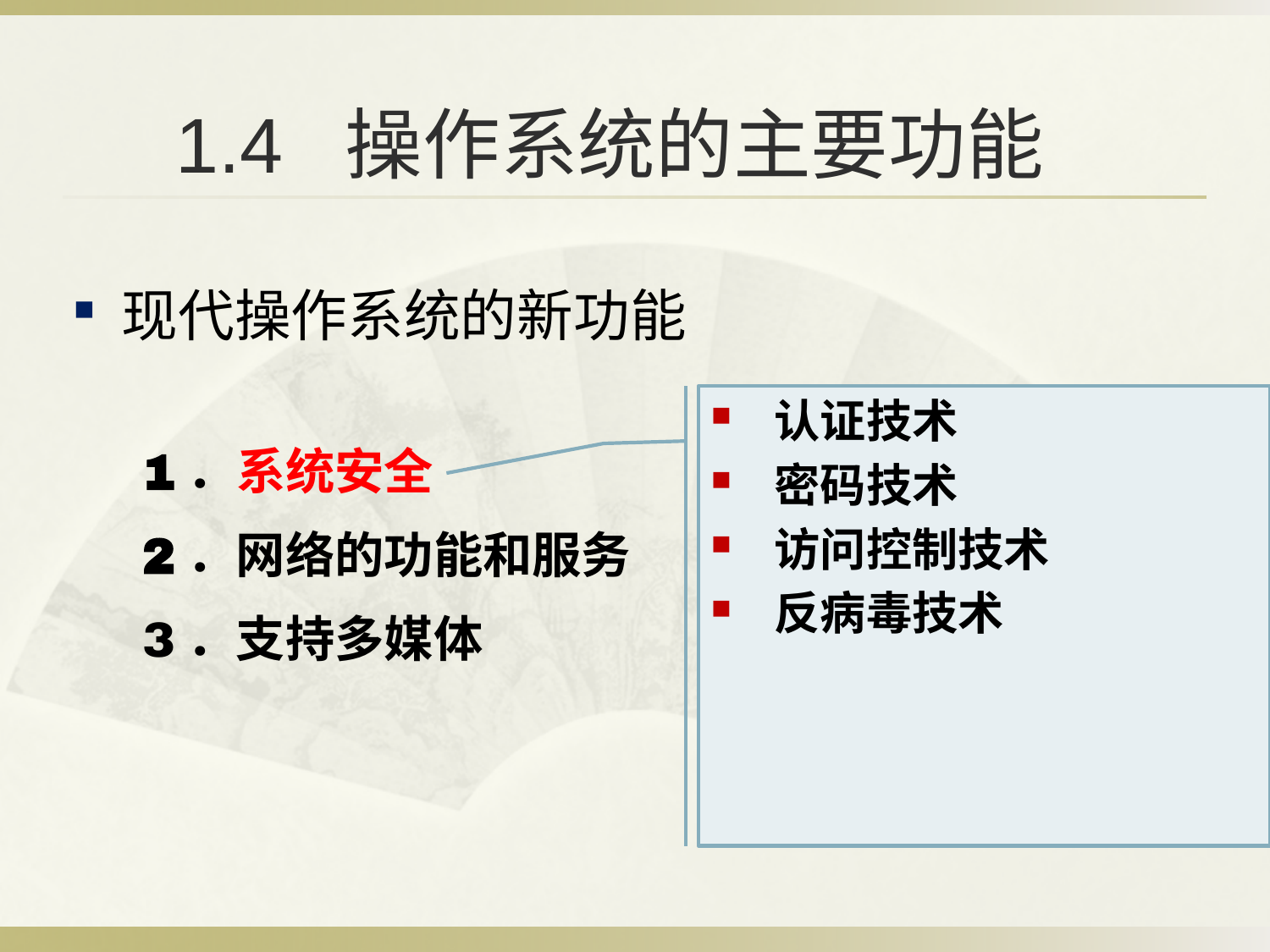

# 1.4  操作系统的主要功能
现代操作系统的新功能
认证技术
密码技术
访问控制技术
反病毒技术
1．系统安全
2．网络的功能和服务
3．支持多媒体
52